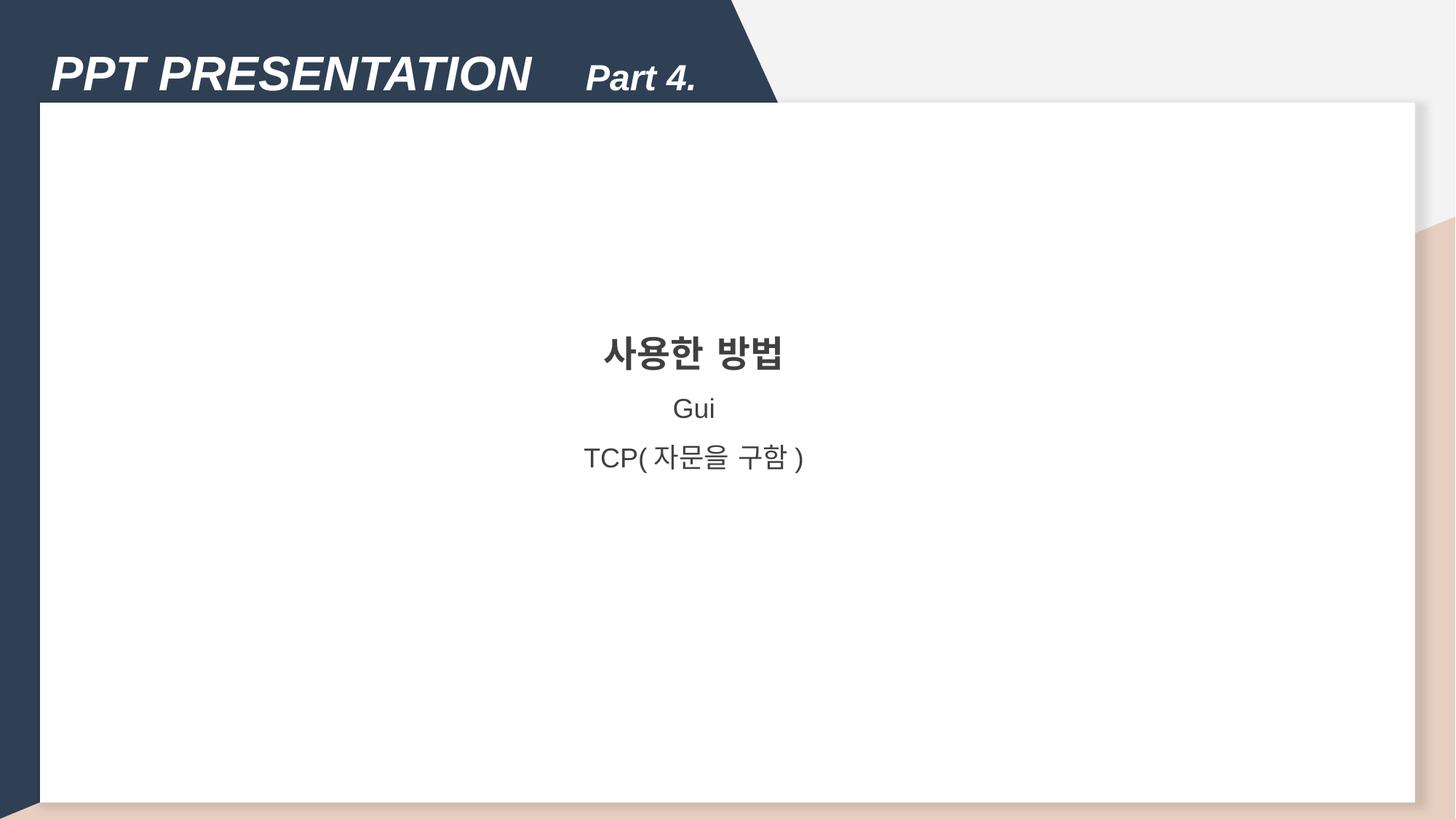

PPT PRESENTATION    Part 4.
사용한 방법
Gui
TCP(자문을 구함)